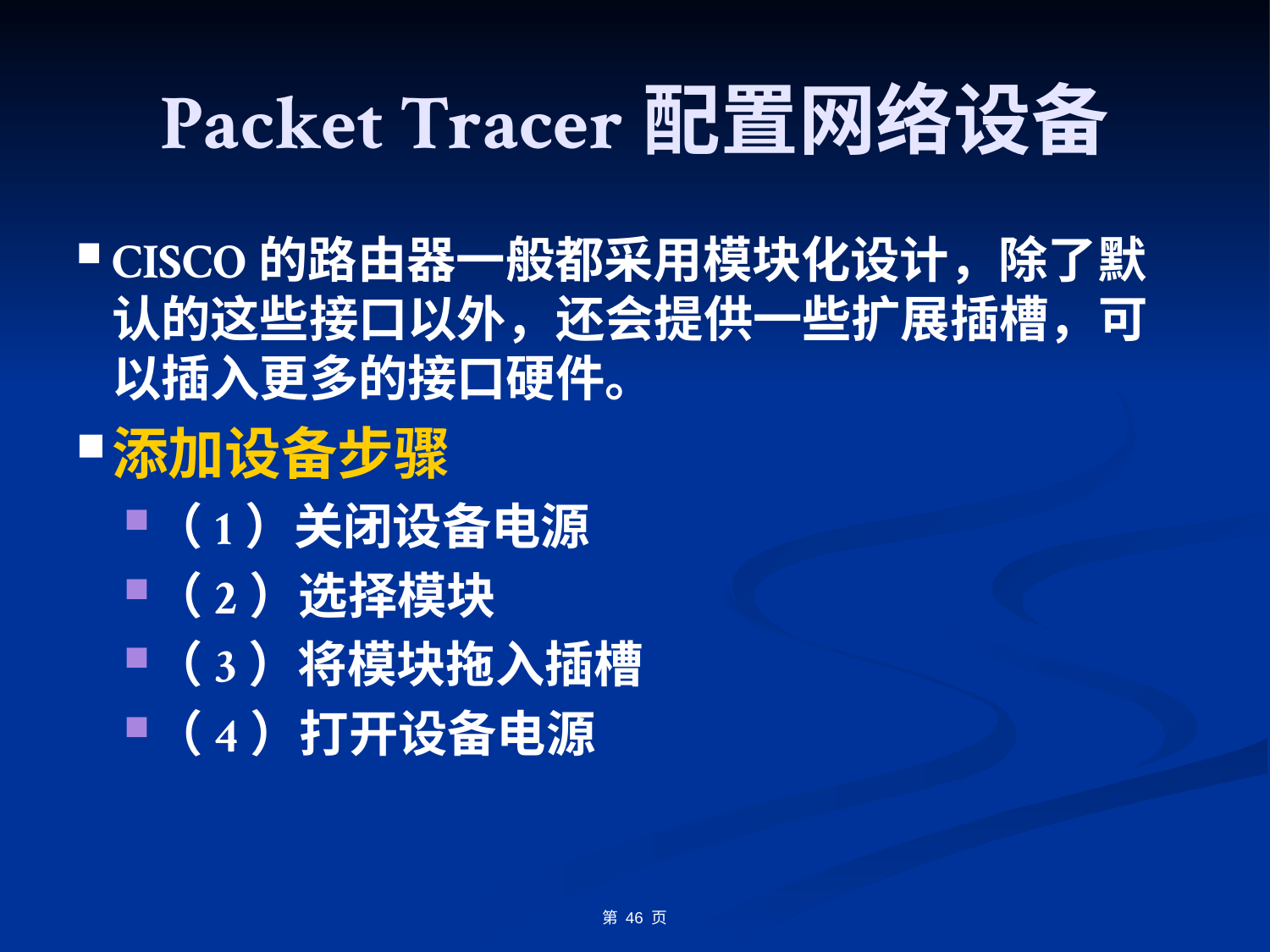

# Packet Tracer配置网络设备
CISCO的路由器一般都采用模块化设计，除了默认的这些接口以外，还会提供一些扩展插槽，可以插入更多的接口硬件。
添加设备步骤
（1）关闭设备电源
（2）选择模块
（3）将模块拖入插槽
（4）打开设备电源
第 46 页